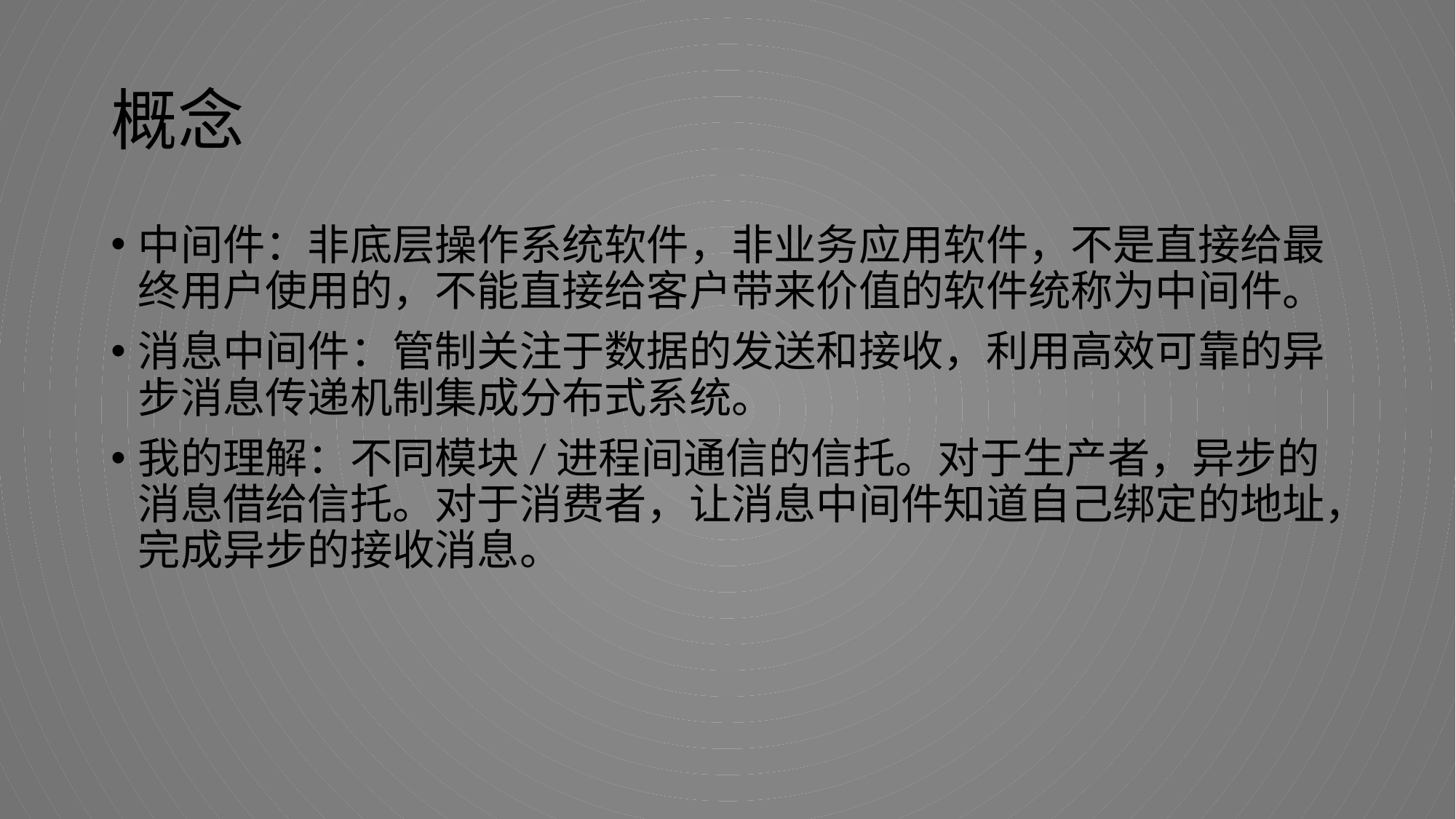

# 概念
中间件：非底层操作系统软件，非业务应用软件，不是直接给最终用户使用的，不能直接给客户带来价值的软件统称为中间件。
消息中间件：管制关注于数据的发送和接收，利用高效可靠的异步消息传递机制集成分布式系统。
我的理解：不同模块/进程间通信的信托。对于生产者，异步的消息借给信托。对于消费者，让消息中间件知道自己绑定的地址，完成异步的接收消息。